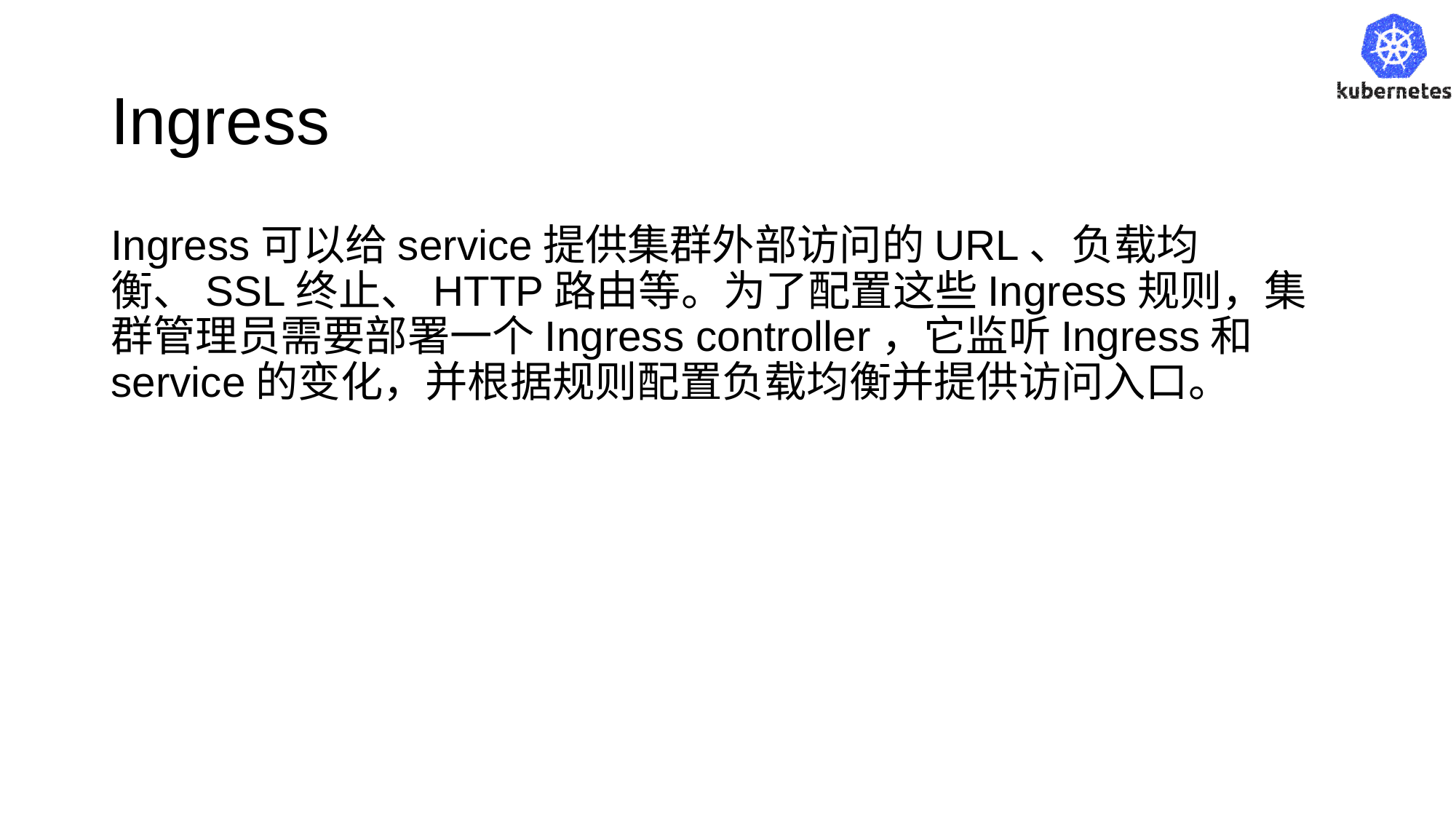

# Ingress
Ingress可以给service提供集群外部访问的URL、负载均衡、SSL终止、HTTP路由等。为了配置这些Ingress规则，集群管理员需要部署一个Ingress controller，它监听Ingress和service的变化，并根据规则配置负载均衡并提供访问入口。